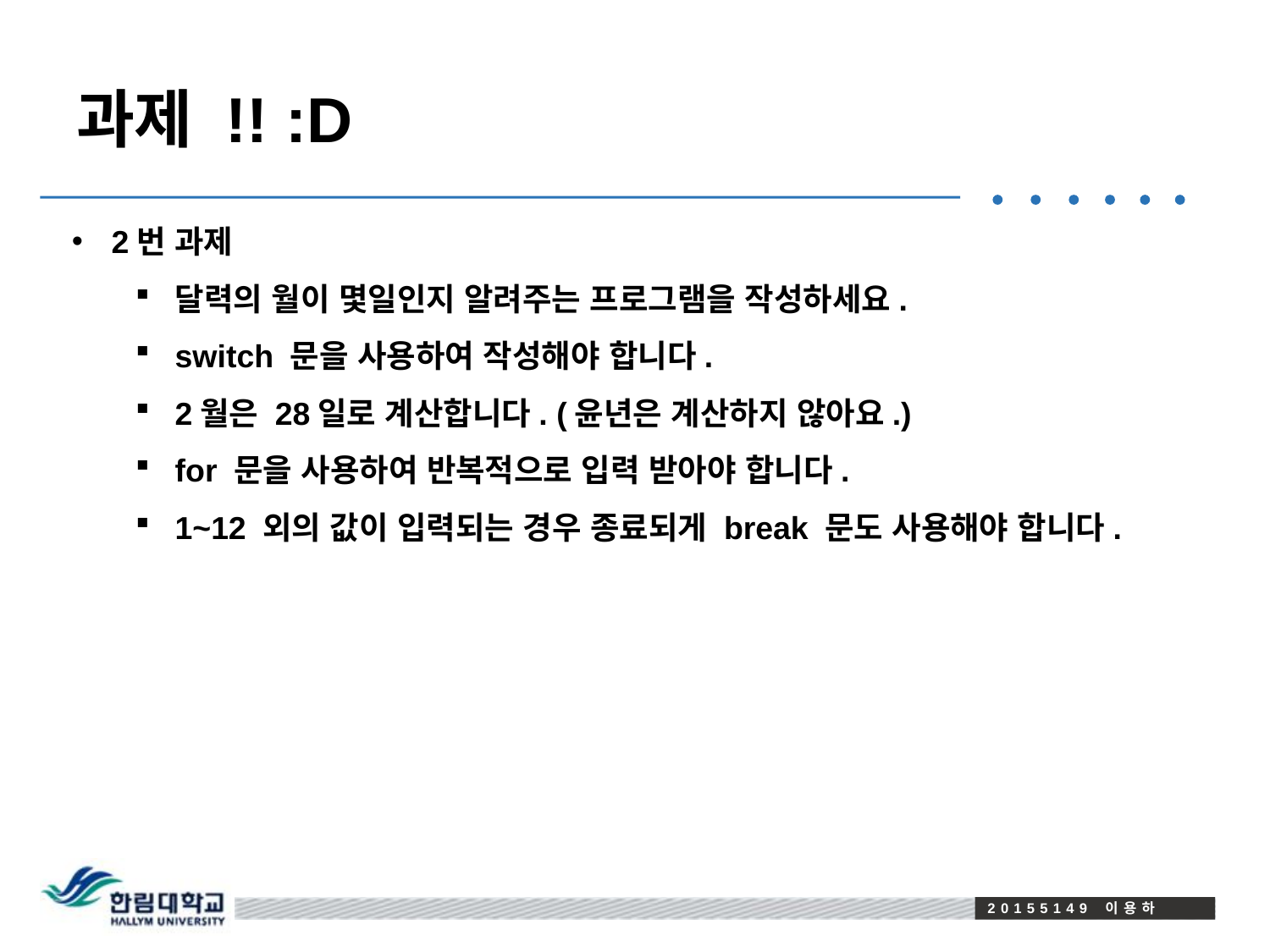

# 과제 !! :D
2번 과제
달력의 월이 몇일인지 알려주는 프로그램을 작성하세요.
switch 문을 사용하여 작성해야 합니다.
2월은 28일로 계산합니다. (윤년은 계산하지 않아요.)
for 문을 사용하여 반복적으로 입력 받아야 합니다.
1~12 외의 값이 입력되는 경우 종료되게 break 문도 사용해야 합니다.